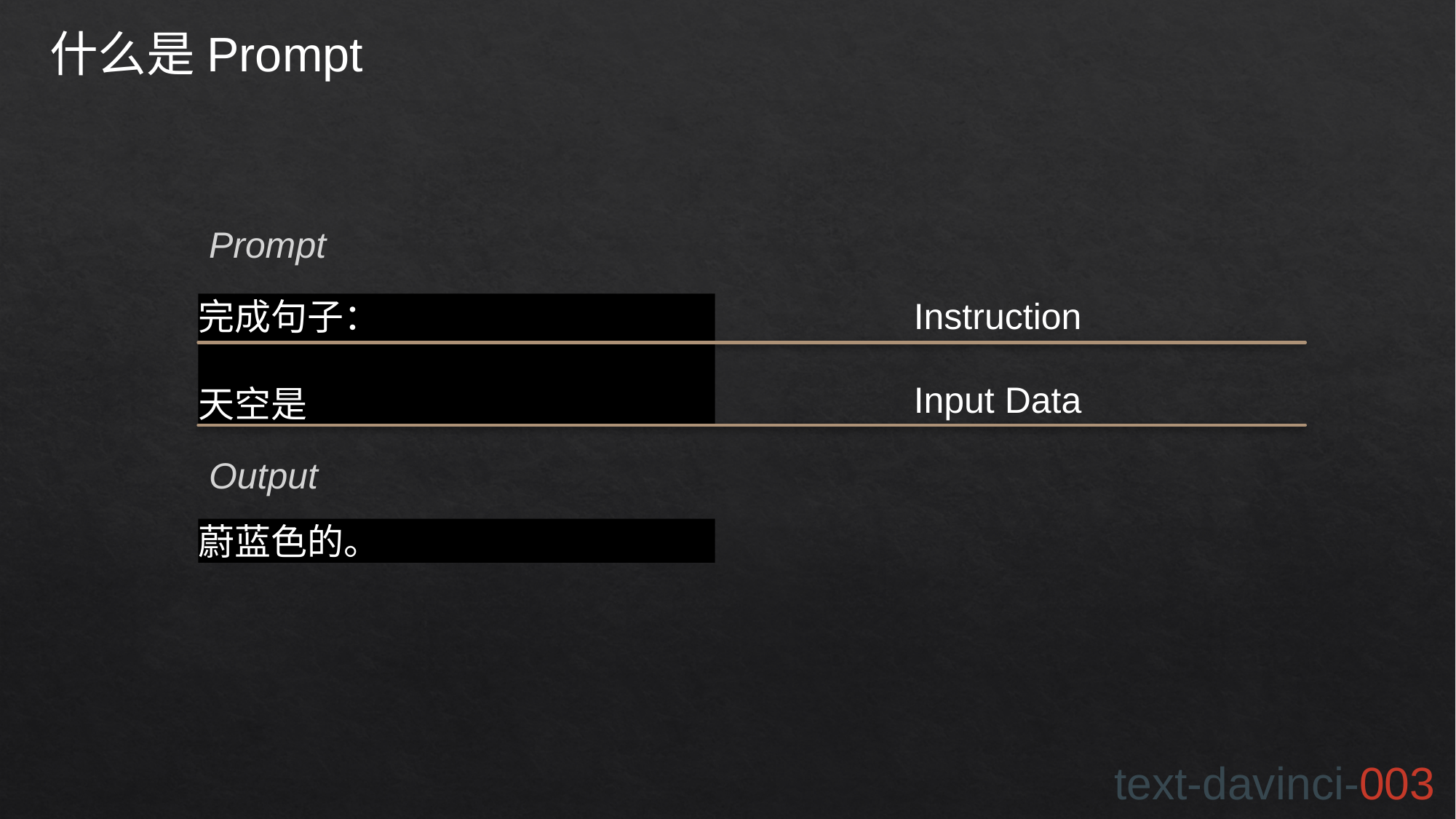

什么是Prompt
Prompt

Instruction
完成句子：

天空是
Input Data
Output
蔚蓝色的。
text-davinci-003